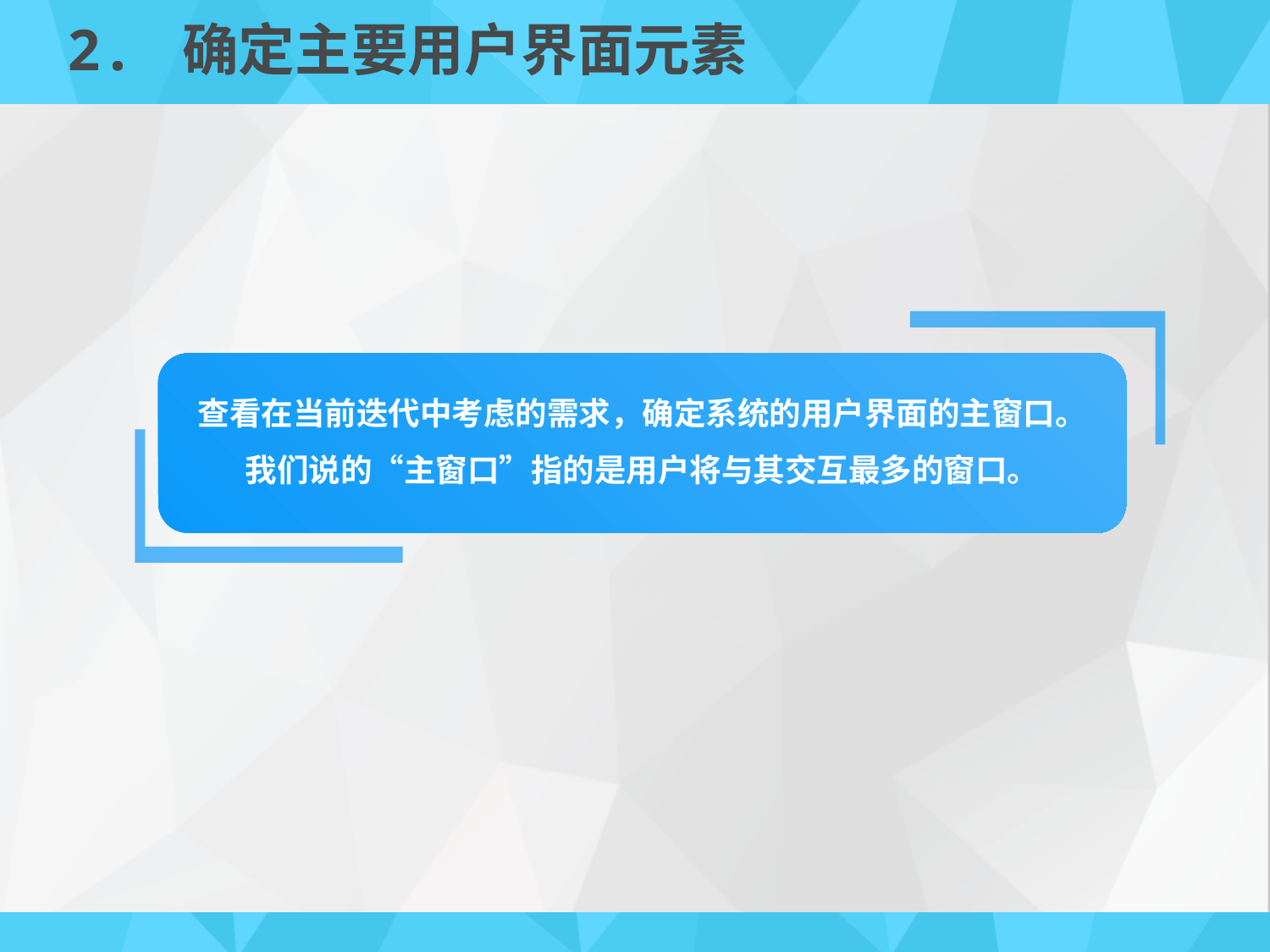

# 2. 确定主要用户界面元素

查看在当前迭代中考虑的需求，确定系统的用户界面的主窗口。
我们说的“主窗口”指的是用户将与其交互最多的窗口。